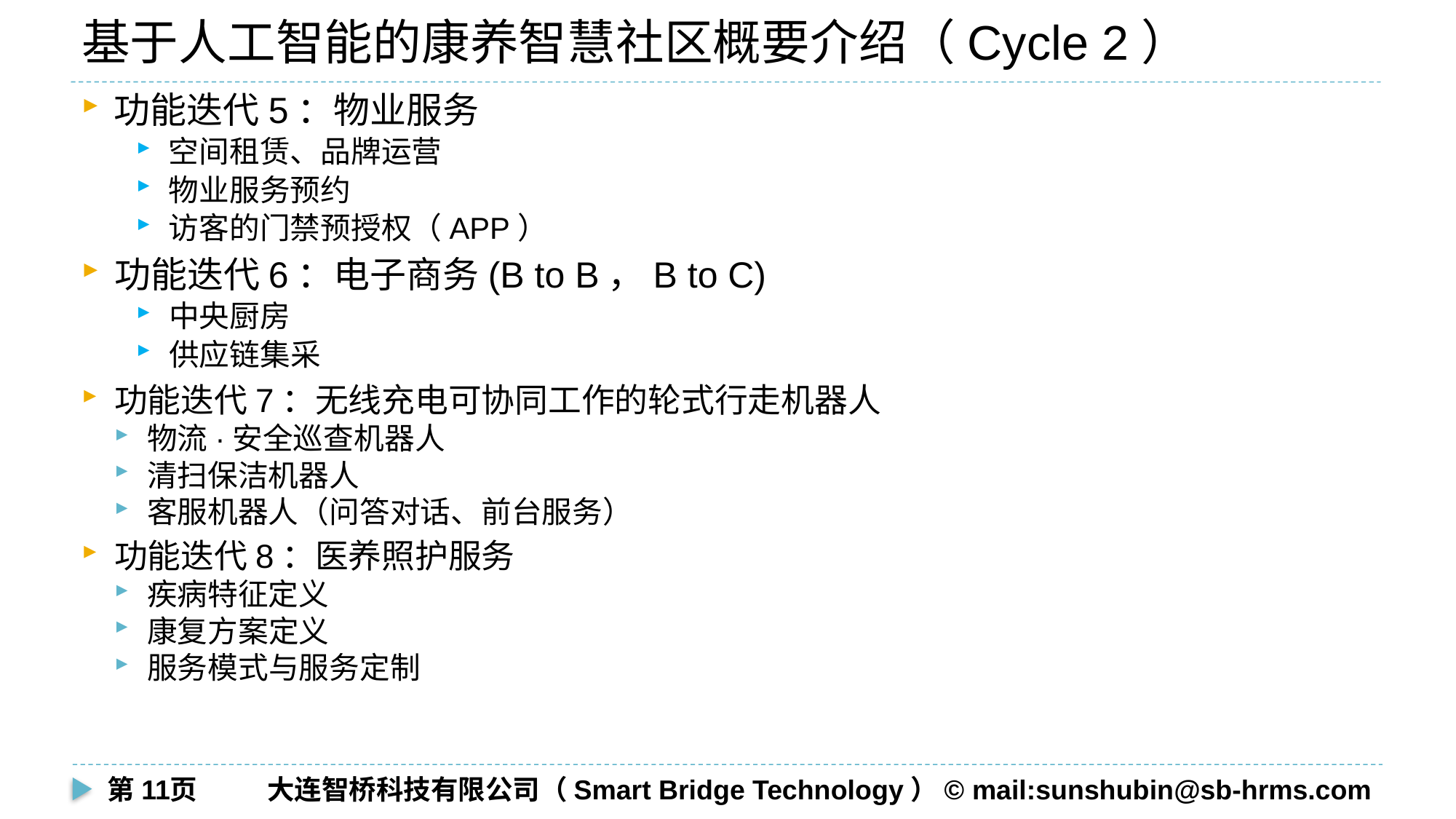

# 基于人工智能的康养智慧社区概要介绍（Cycle 2）
功能迭代5：物业服务
空间租赁、品牌运营
物业服务预约
访客的门禁预授权（APP）
功能迭代6：电子商务(B to B，B to C)
中央厨房
供应链集采
功能迭代7：无线充电可协同工作的轮式行走机器人
物流·安全巡查机器人
清扫保洁机器人
客服机器人（问答对话、前台服务）
功能迭代8：医养照护服务
疾病特征定义
康复方案定义
服务模式与服务定制
第11页